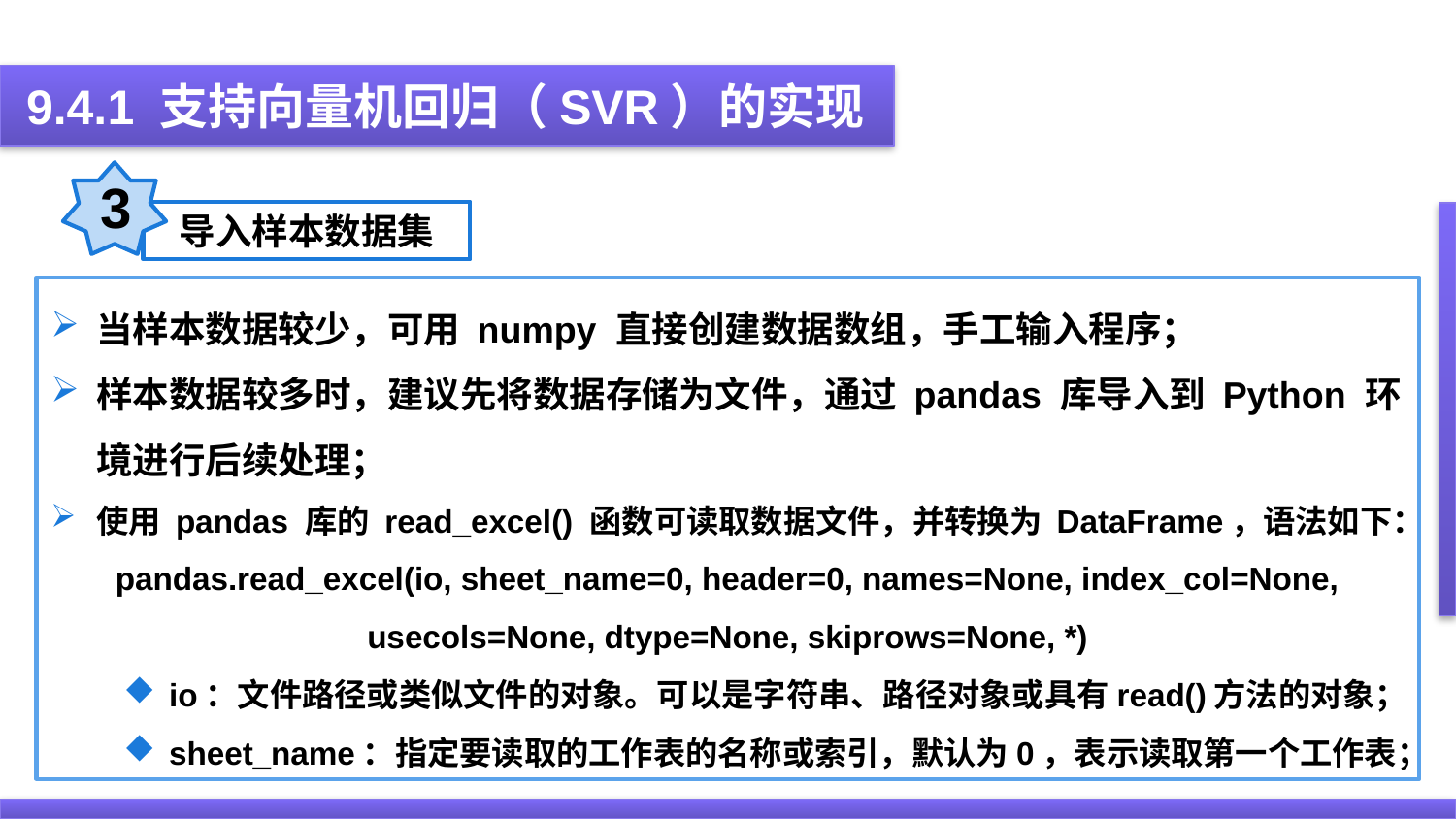

9.4.1 支持向量机回归（SVR）的实现
3
导入样本数据集
当样本数据较少，可用 numpy 直接创建数据数组，手工输入程序；
样本数据较多时，建议先将数据存储为文件，通过 pandas 库导入到 Python 环境进行后续处理；
使用 pandas 库的 read_excel() 函数可读取数据文件，并转换为 DataFrame，语法如下：
pandas.read_excel(io, sheet_name=0, header=0, names=None, index_col=None, usecols=None, dtype=None, skiprows=None, *)
io：文件路径或类似文件的对象。可以是字符串、路径对象或具有read()方法的对象；
sheet_name：指定要读取的工作表的名称或索引，默认为0，表示读取第一个工作表；